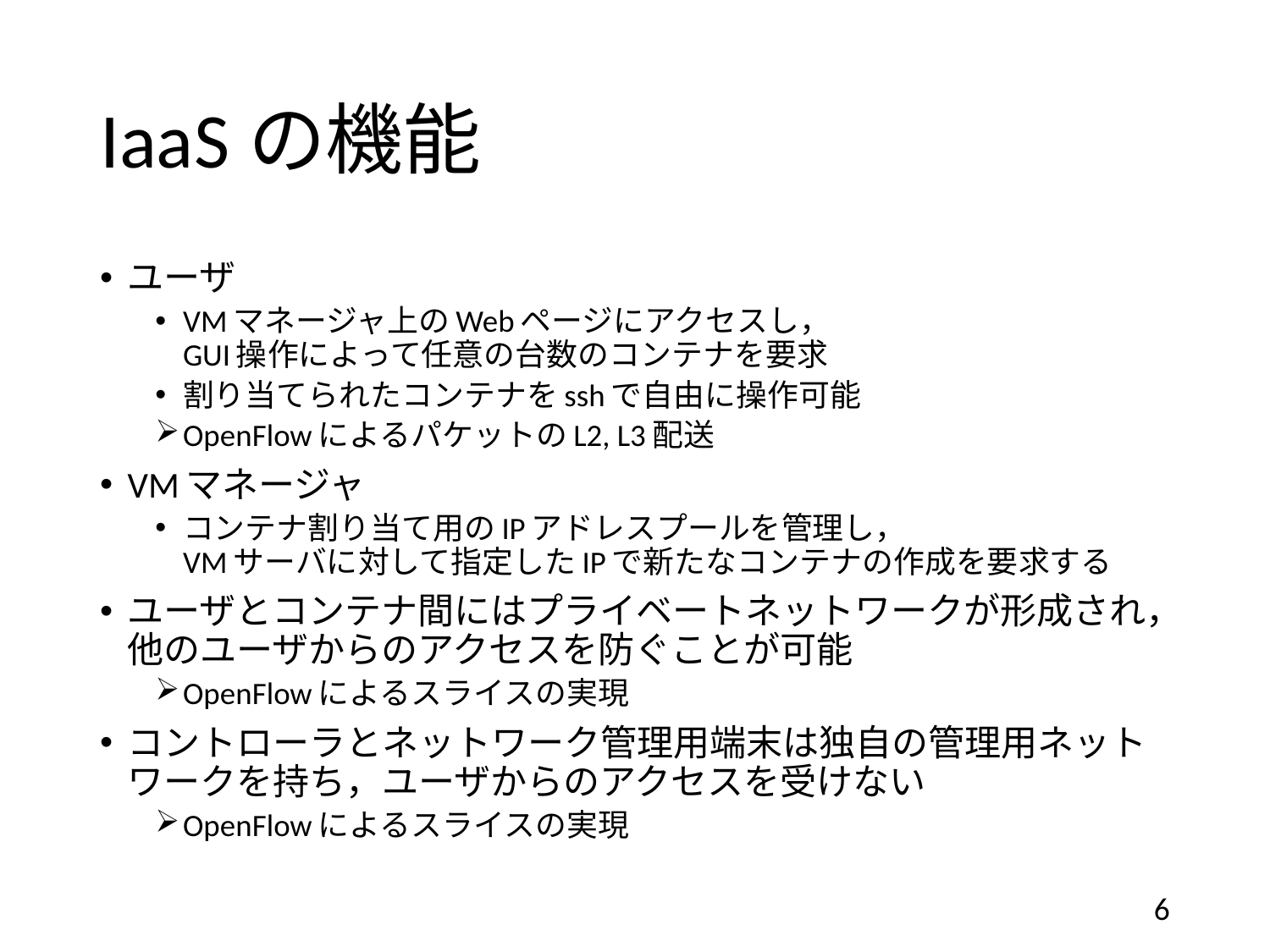

# IaaSの機能
ユーザ
VMマネージャ上のWebページにアクセスし，
GUI操作によって任意の台数のコンテナを要求
割り当てられたコンテナをsshで自由に操作可能
OpenFlowによるパケットのL2, L3配送
VMマネージャ
コンテナ割り当て用のIPアドレスプールを管理し，
VMサーバに対して指定したIPで新たなコンテナの作成を要求する
ユーザとコンテナ間にはプライベートネットワークが形成され，他のユーザからのアクセスを防ぐことが可能
OpenFlowによるスライスの実現
コントローラとネットワーク管理用端末は独自の管理用ネットワークを持ち，ユーザからのアクセスを受けない
OpenFlowによるスライスの実現

6